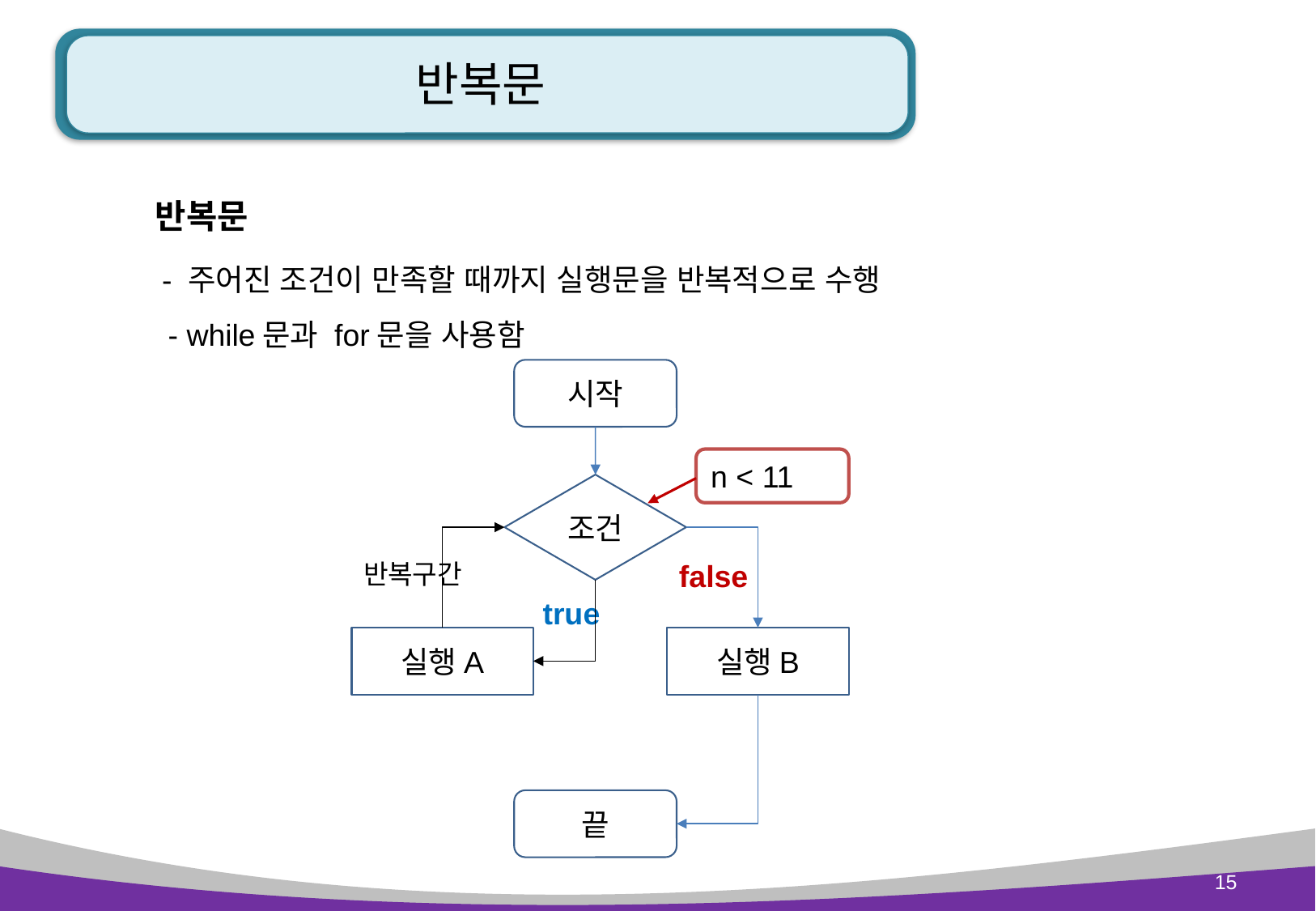

# 반복문
 반복문
   - 주어진 조건이 만족할 때까지 실행문을 반복적으로 수행
    - while문과 for문을 사용함
시작
n < 11
조건
반복구간
false
true
실행A
실행B
끝
15